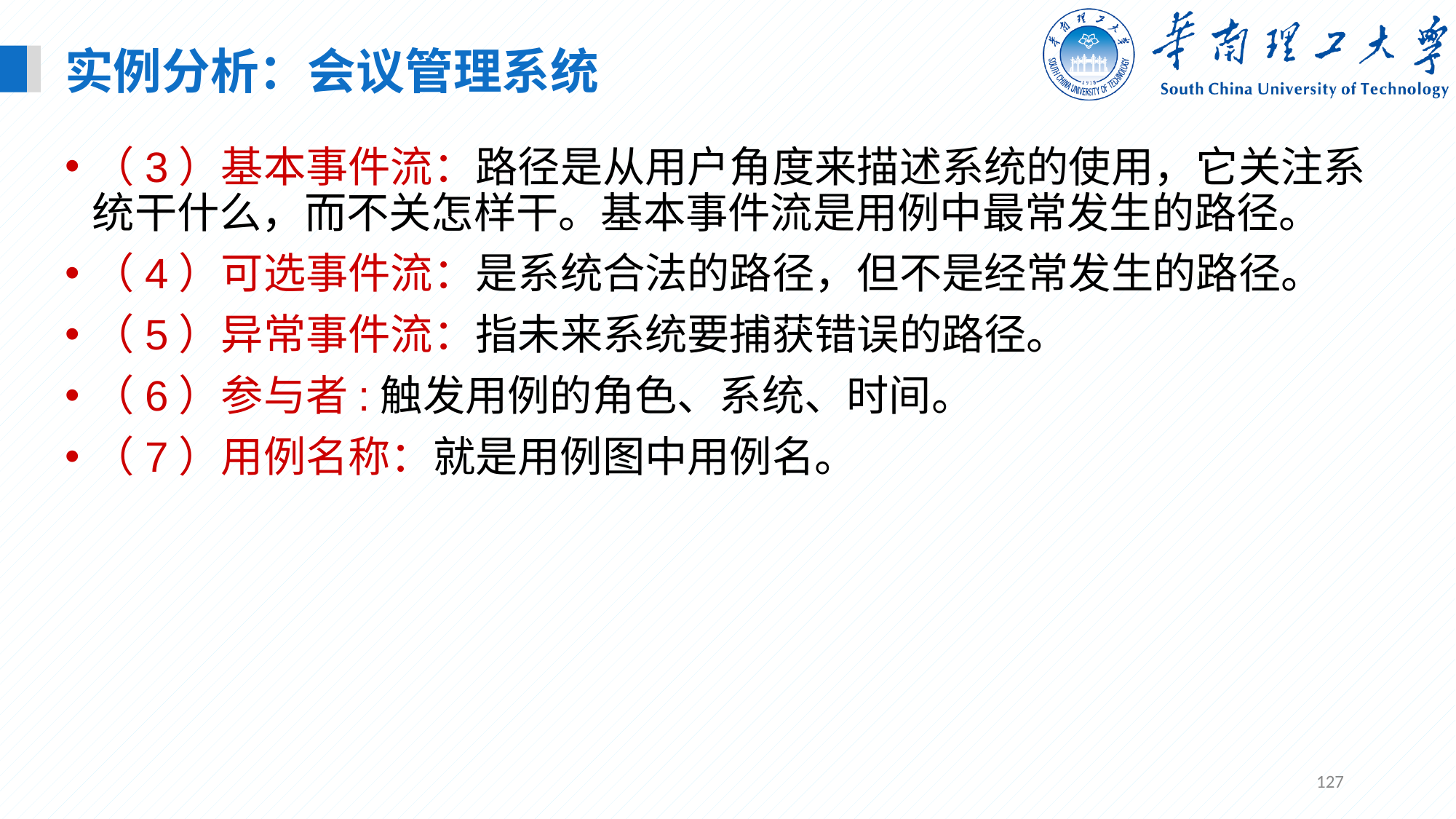

实例分析：会议管理系统
（3）基本事件流：路径是从用户角度来描述系统的使用，它关注系统干什么，而不关怎样干。基本事件流是用例中最常发生的路径。
（4）可选事件流：是系统合法的路径，但不是经常发生的路径。
（5）异常事件流：指未来系统要捕获错误的路径。
（6）参与者:触发用例的角色、系统、时间。
（7）用例名称：就是用例图中用例名。
127